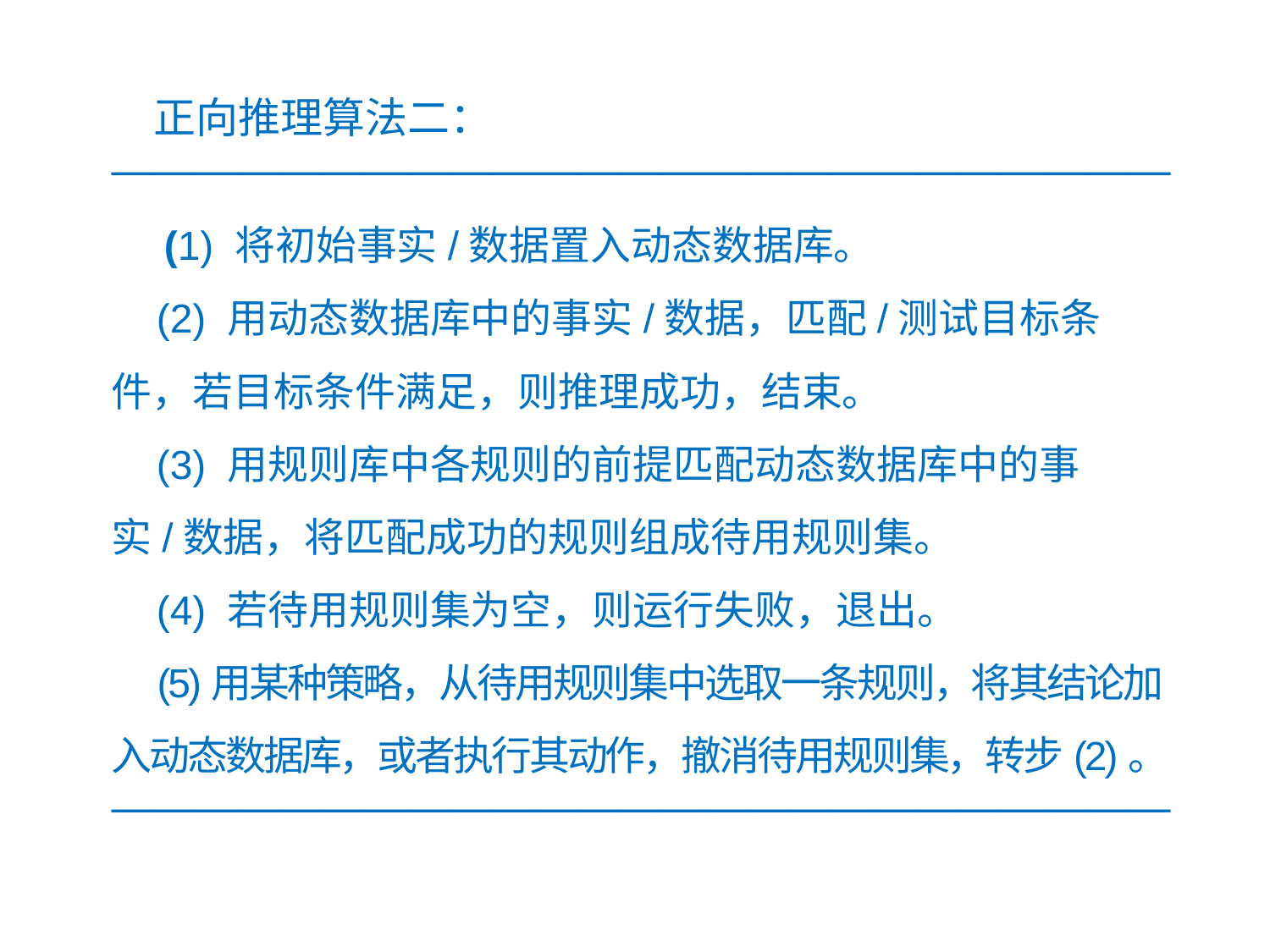

正向推理算法二：
—————————————————————————
　(1) 将初始事实/数据置入动态数据库。
    (2) 用动态数据库中的事实/数据，匹配/测试目标条件，若目标条件满足，则推理成功，结束。
    (3) 用规则库中各规则的前提匹配动态数据库中的事实/数据，将匹配成功的规则组成待用规则集。
    (4) 若待用规则集为空，则运行失败，退出。
     (5)用某种策略，从待用规则集中选取一条规则，将其结论加入动态数据库，或者执行其动作，撤消待用规则集，转步(2)。
—————————————————————————